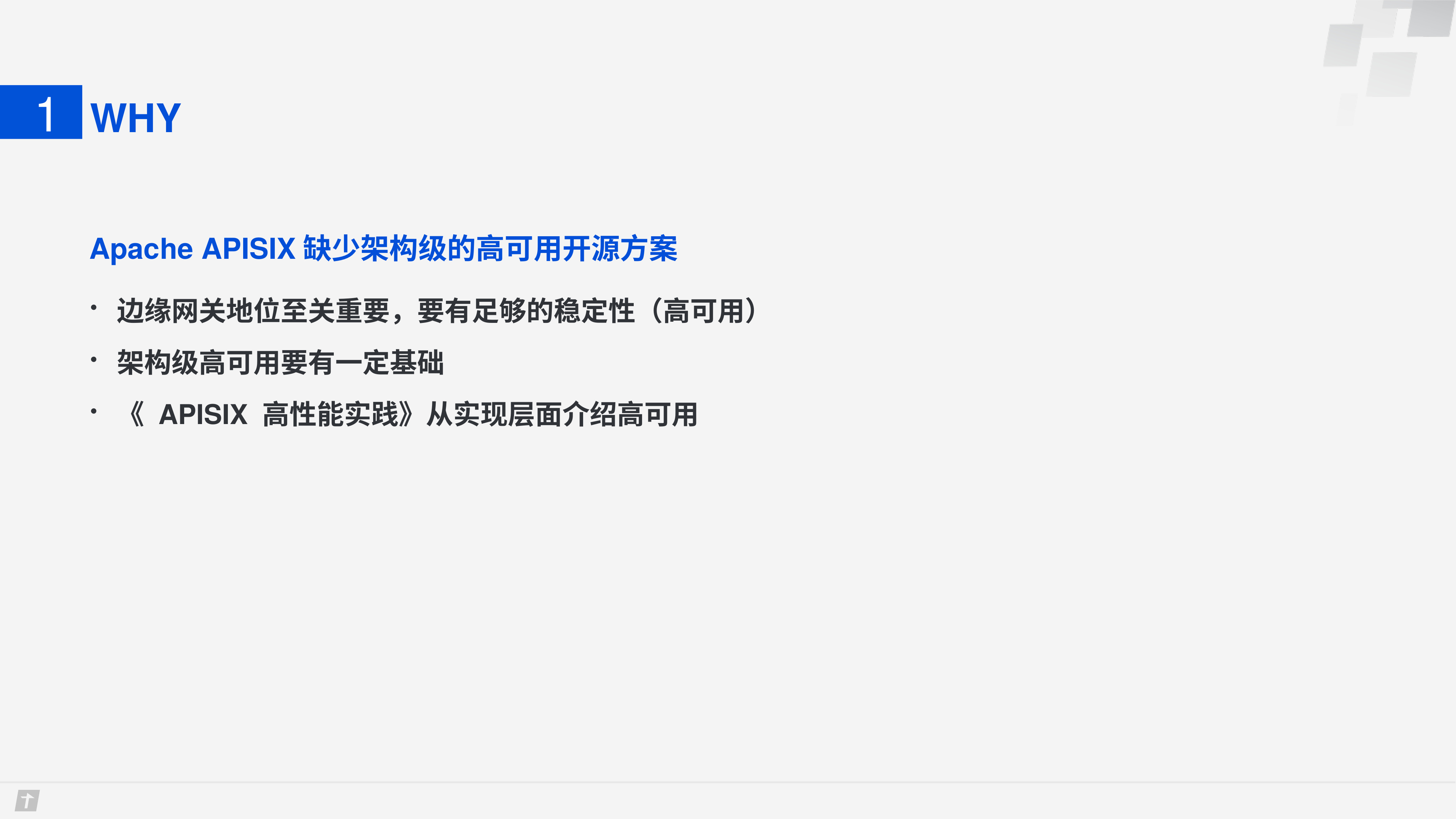

# WHY
1
Apache APISIX缺少架构级的高可用开源方案
边缘网关地位至关重要，要有足够的稳定性（高可用）
架构级高可用要有一定基础
《 APISIX 高性能实践》从实现层面介绍高可用
3